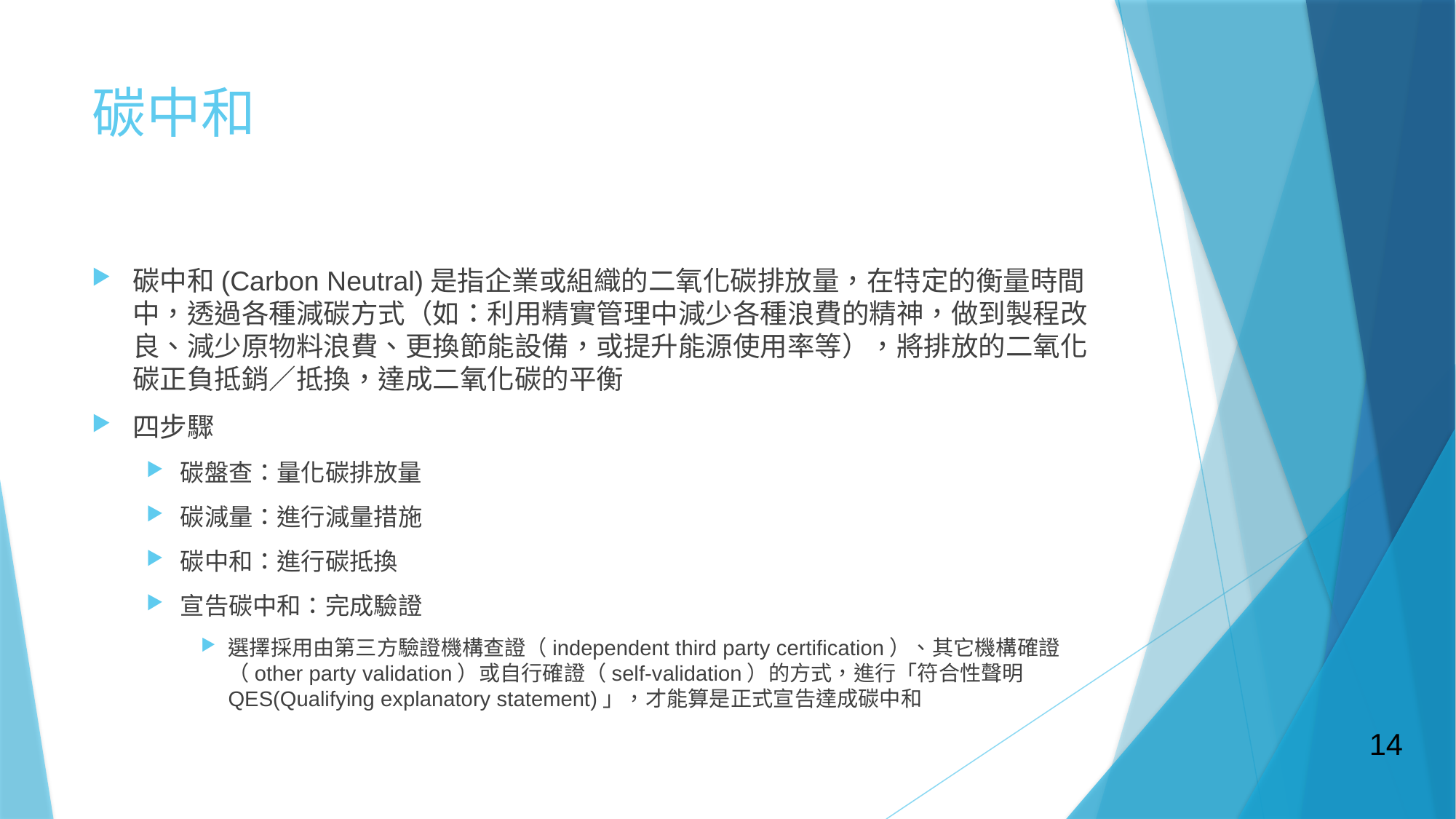

# 碳中和
碳中和(Carbon Neutral)是指企業或組織的二氧化碳排放量，在特定的衡量時間中，透過各種減碳方式（如：利用精實管理中減少各種浪費的精神，做到製程改良、減少原物料浪費、更換節能設備，或提升能源使用率等），將排放的二氧化碳正負抵銷／抵換，達成二氧化碳的平衡
四步驟
碳盤查：量化碳排放量
碳減量：進行減量措施
碳中和：進行碳抵換
宣告碳中和：完成驗證
選擇採用由第三方驗證機構查證（independent third party certification）、其它機構確證（other party validation）或自行確證（self-validation）的方式，進行「符合性聲明 QES(Qualifying explanatory statement)」，才能算是正式宣告達成碳中和

14